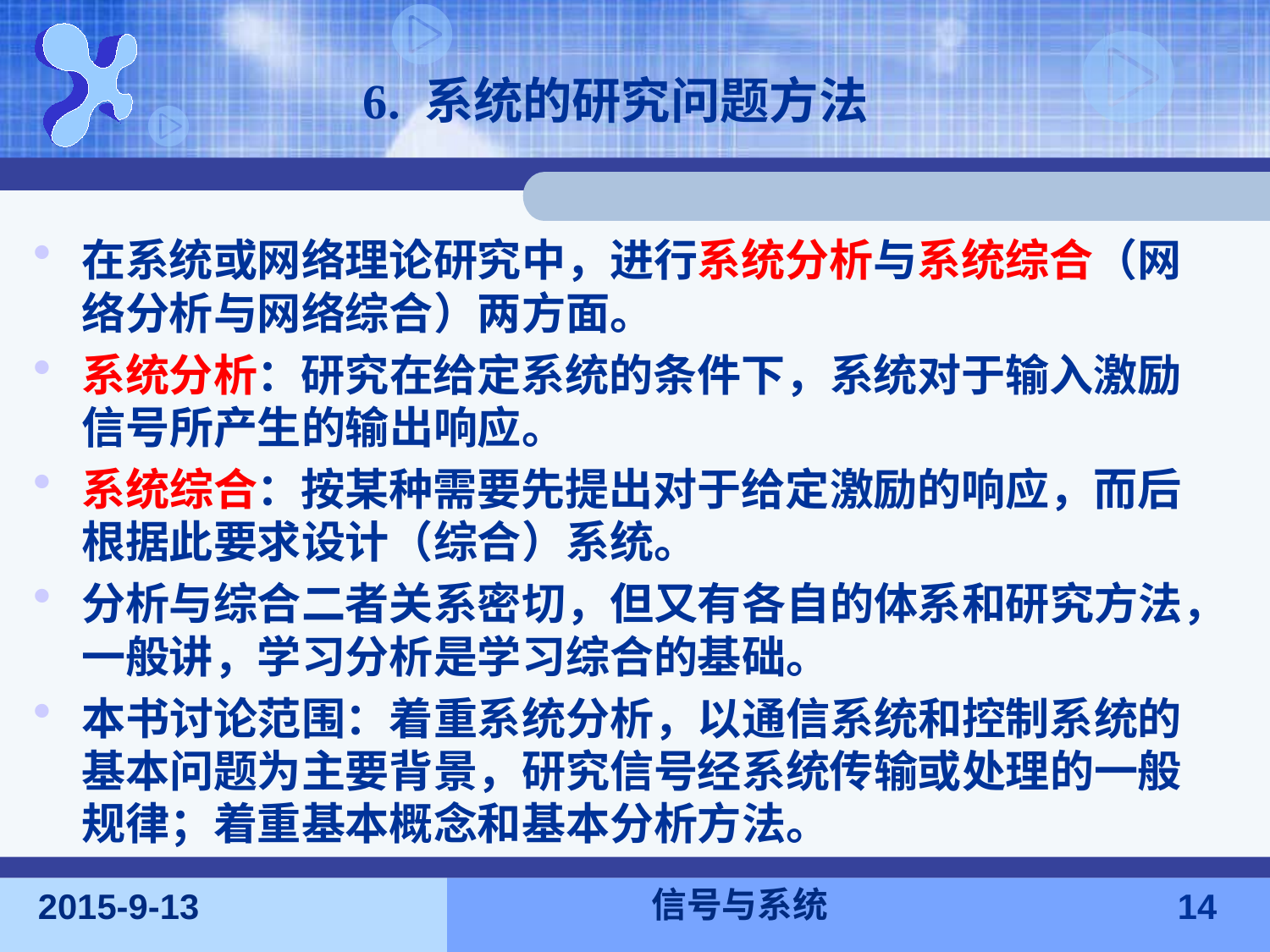

6. 系统的研究问题方法
在系统或网络理论研究中，进行系统分析与系统综合（网络分析与网络综合）两方面。
系统分析：研究在给定系统的条件下，系统对于输入激励信号所产生的输出响应。
系统综合：按某种需要先提出对于给定激励的响应，而后根据此要求设计（综合）系统。
分析与综合二者关系密切，但又有各自的体系和研究方法，一般讲，学习分析是学习综合的基础。
本书讨论范围：着重系统分析，以通信系统和控制系统的基本问题为主要背景，研究信号经系统传输或处理的一般规律；着重基本概念和基本分析方法。
信号与系统
2015-9-13
14